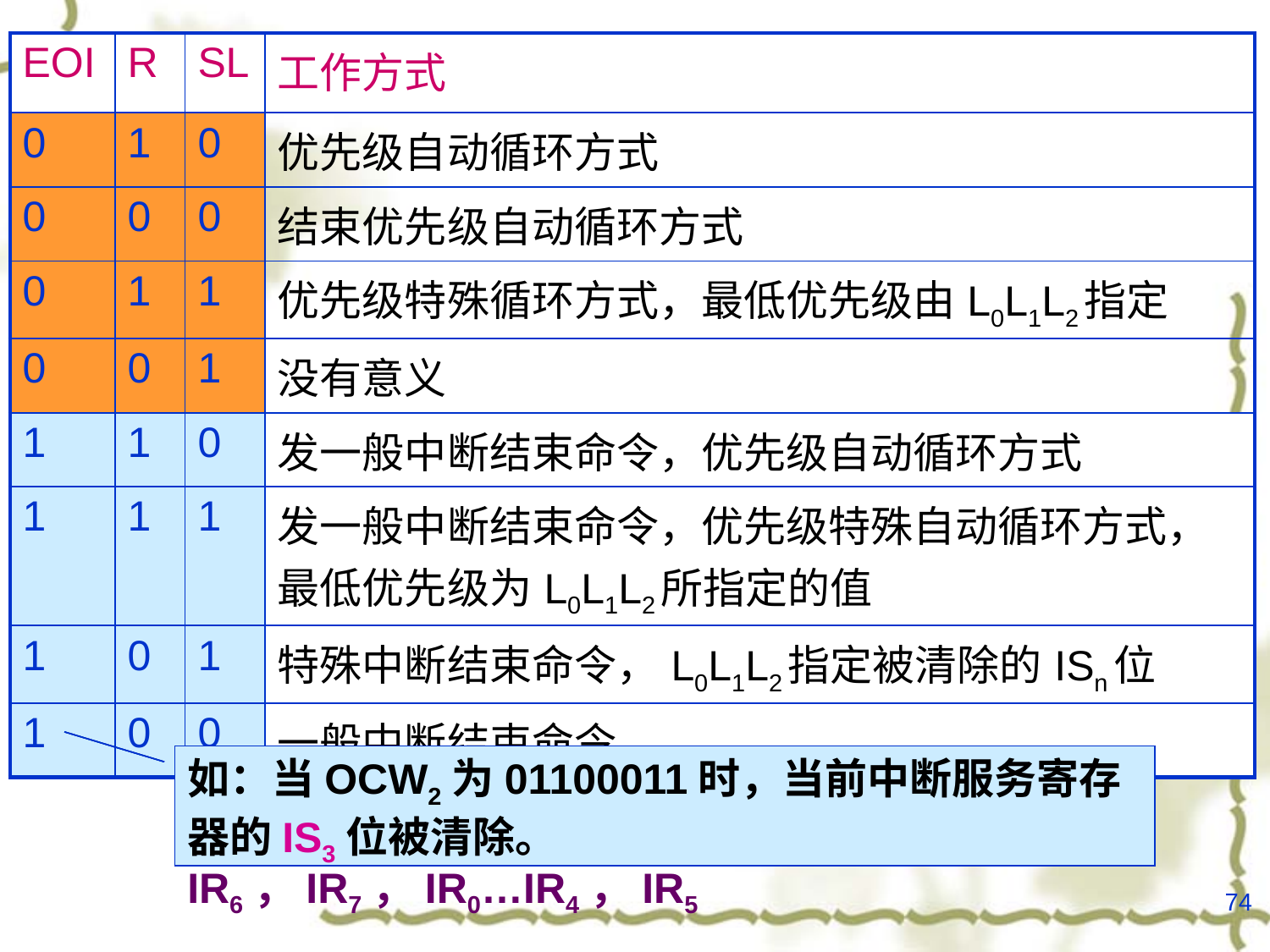

| EOI | R | SL | 工作方式 |
| --- | --- | --- | --- |
| 0 | 1 | 0 | 优先级自动循环方式 |
| 0 | 0 | 0 | 结束优先级自动循环方式 |
| 0 | 1 | 1 | 优先级特殊循环方式，最低优先级由L0L1L2指定 |
| 0 | 0 | 1 | 没有意义 |
| 1 | 1 | 0 | 发一般中断结束命令，优先级自动循环方式 |
| 1 | 1 | 1 | 发一般中断结束命令，优先级特殊自动循环方式，最低优先级为L0L1L2所指定的值 |
| 1 | 0 | 1 | 特殊中断结束命令，L0L1L2指定被清除的ISn位 |
| 1 | 0 | 0 | 一般中断结束命令 |
如：当前最高优先级为IR5，当OCW2为10100000时，新的优先级次序为IR6，IR7，IR0…IR4，IR5
如：当OCW2为11100010时，初始的优先级次序为IR3,IR4,IR5,IR6,IR7,IR0,IR1,IR2
如：当OCW2为01100011时，当前中断服务寄存器的IS3位被清除。
74